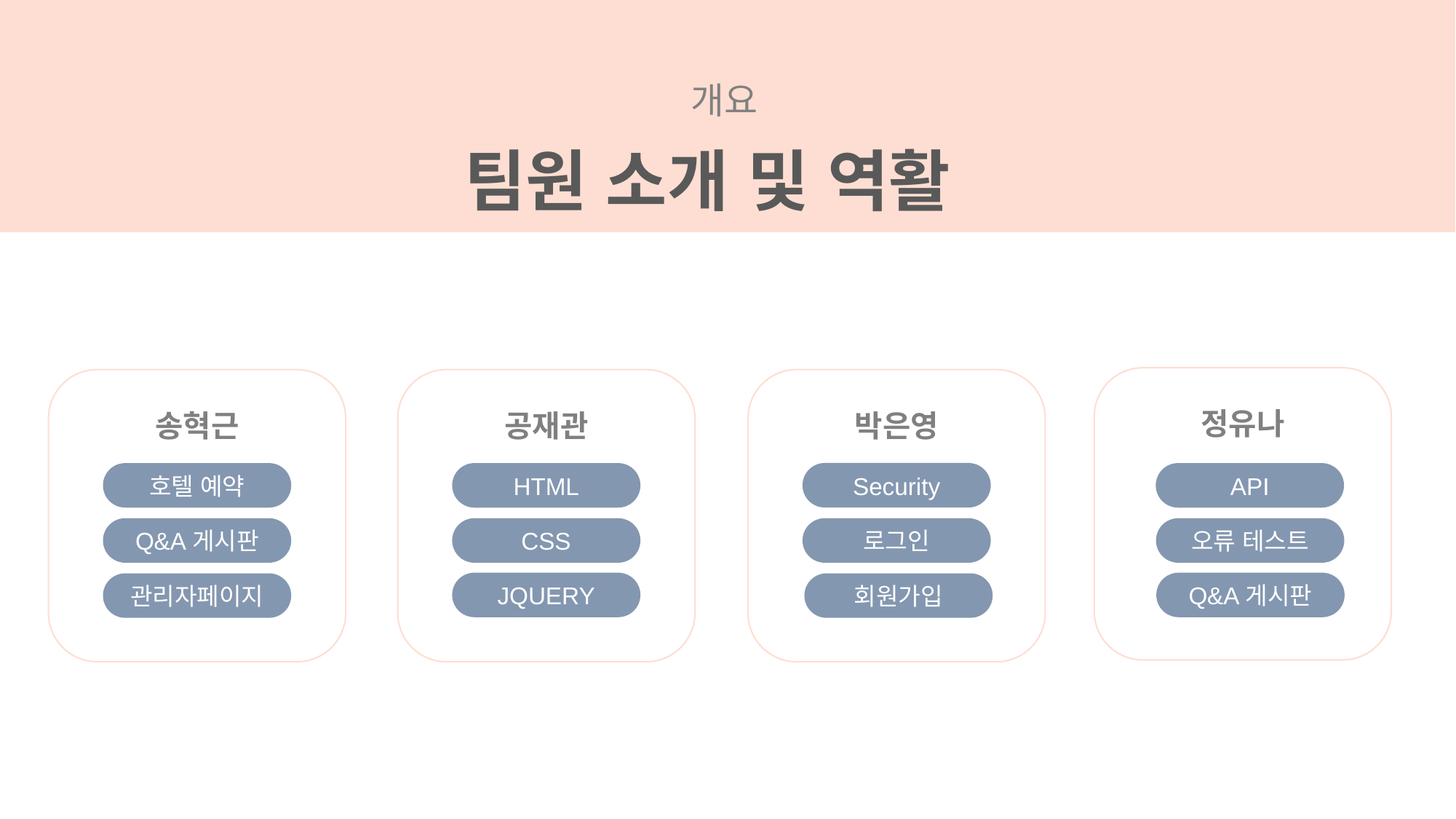

개요
팀원 소개 및 역활

정유나

송혁근

공재관

박은영

Security
HTML
API
호텔 예약
Q&A게시판
CSS
로그인
오류 테스트
JQUERY
Q&A게시판
관리자페이지
회원가입